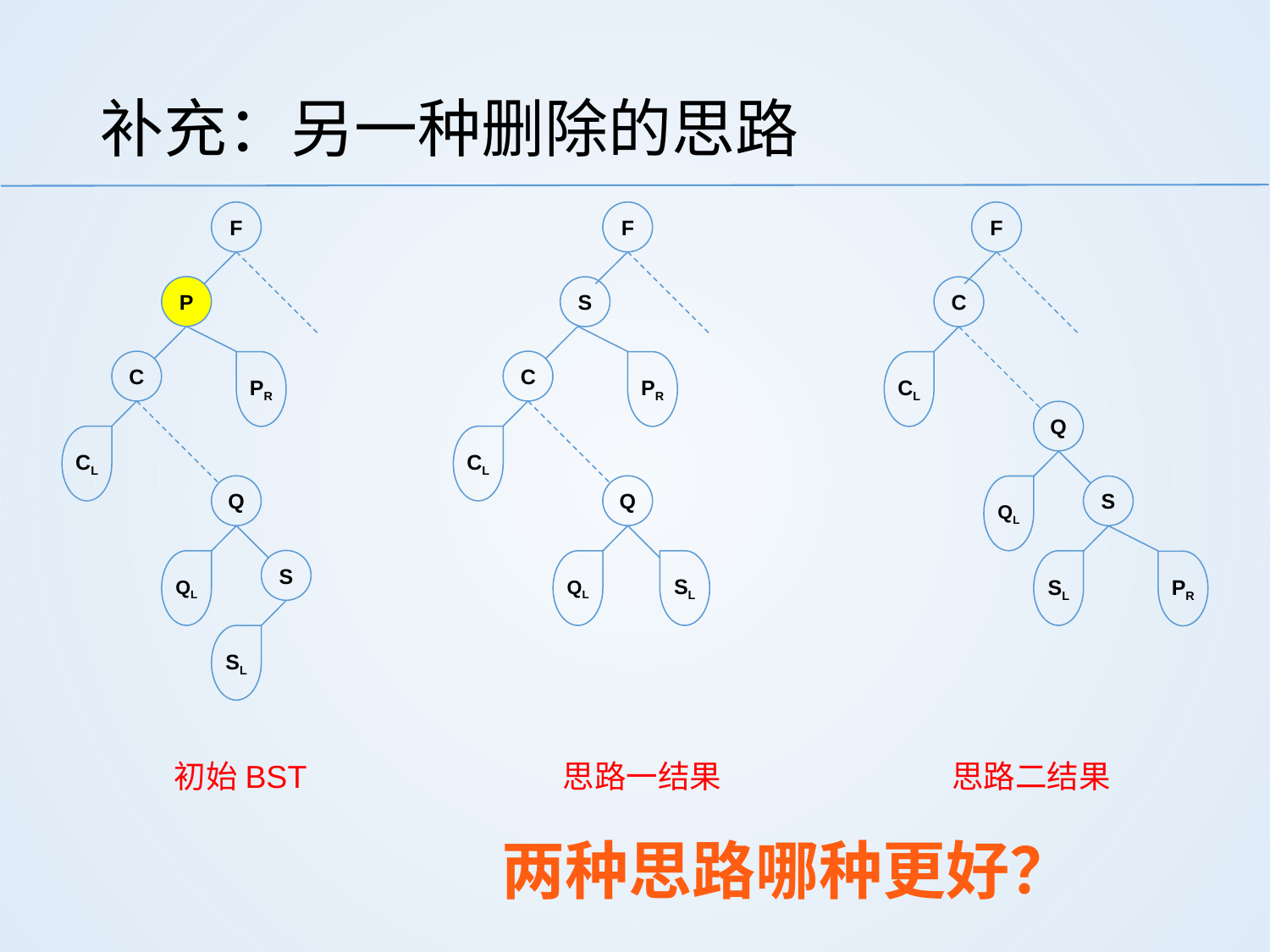

# 补充：另一种删除的思路
F

F

F

P
S

C

C

C

PR
PR
CL

Q

CL
CL

Q

Q

QL
S

QL
S

QL
SL

SL
PR

SL

初始BST                            思路一结果                                思路二结果
两种思路哪种更好？
35